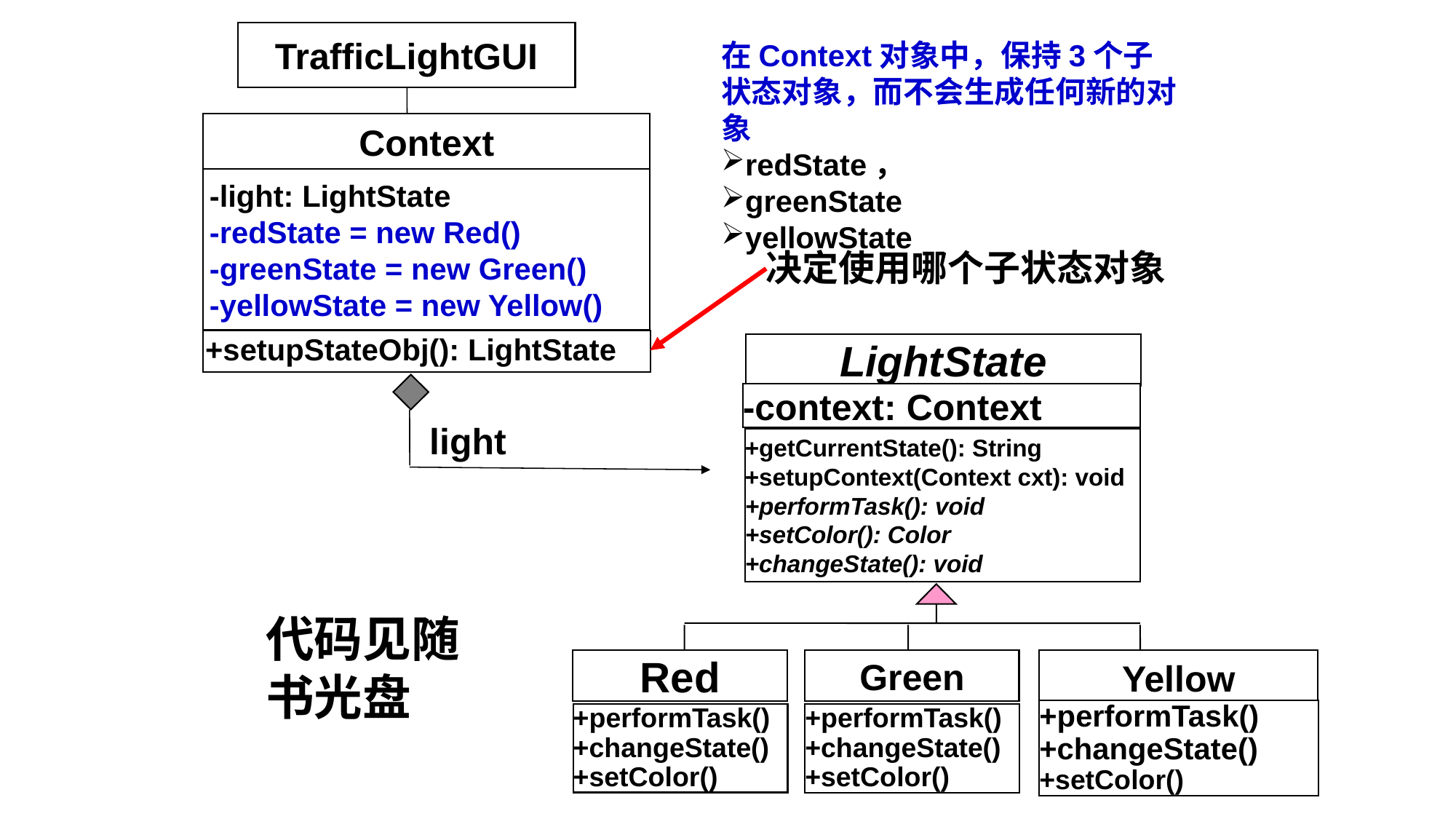

TrafficLightGUI
在Context对象中，保持3个子状态对象，而不会生成任何新的对象
redState，
greenState
yellowState

Context
-light: LightState
-redState = new Red()
-greenState = new Green()
-yellowState = new Yellow()
决定使用哪个子状态对象

+setupStateObj(): LightState
LightState

-context: Context

light
+getCurrentState(): String
+setupContext(Context cxt): void
+performTask(): void
+setColor(): Color
+changeState(): void

代码见随
书光盘

Red
+performTask()
+changeState()
+setColor()
Yellow
+performTask()
+changeState()
+setColor()
Green
+performTask()
+changeState()
+setColor()